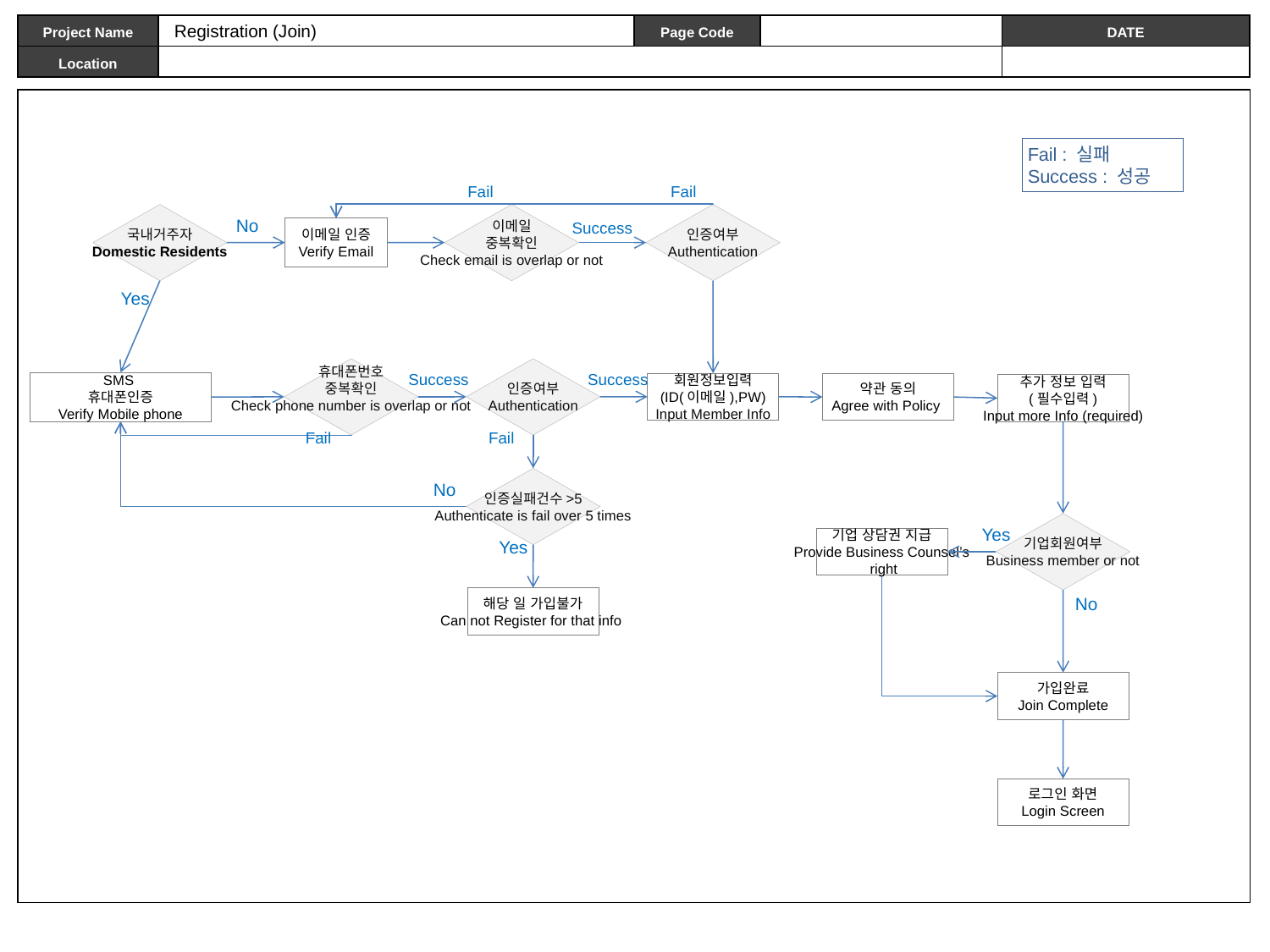

Registration (Join)
Fail : 실패
Success : 성공
Fail
Fail
국내거주자
Domestic Residents
이메일
중복확인
Check email is overlap or not
인증여부
Authentication
No
Success
이메일 인증
Verify Email
Yes
인증여부
Authentication
휴대폰번호
중복확인
Check phone number is overlap or not

Success
Success
SMS
휴대폰인증
Verify Mobile phone
회원정보입력
(ID(이메일),PW)
Input Member Info
약관 동의
Agree with Policy
추가 정보 입력
(필수입력)
Input more Info (required)
Fail
Fail
인증실패건수>5
Authenticate is fail over 5 times
No
기업회원여부
Business member or not
Yes
기업 상담권 지급
Provide Business Counsel’s
 right
Yes
No
해당 일 가입불가
Can not Register for that info
가입완료
Join Complete
로그인 화면
Login Screen